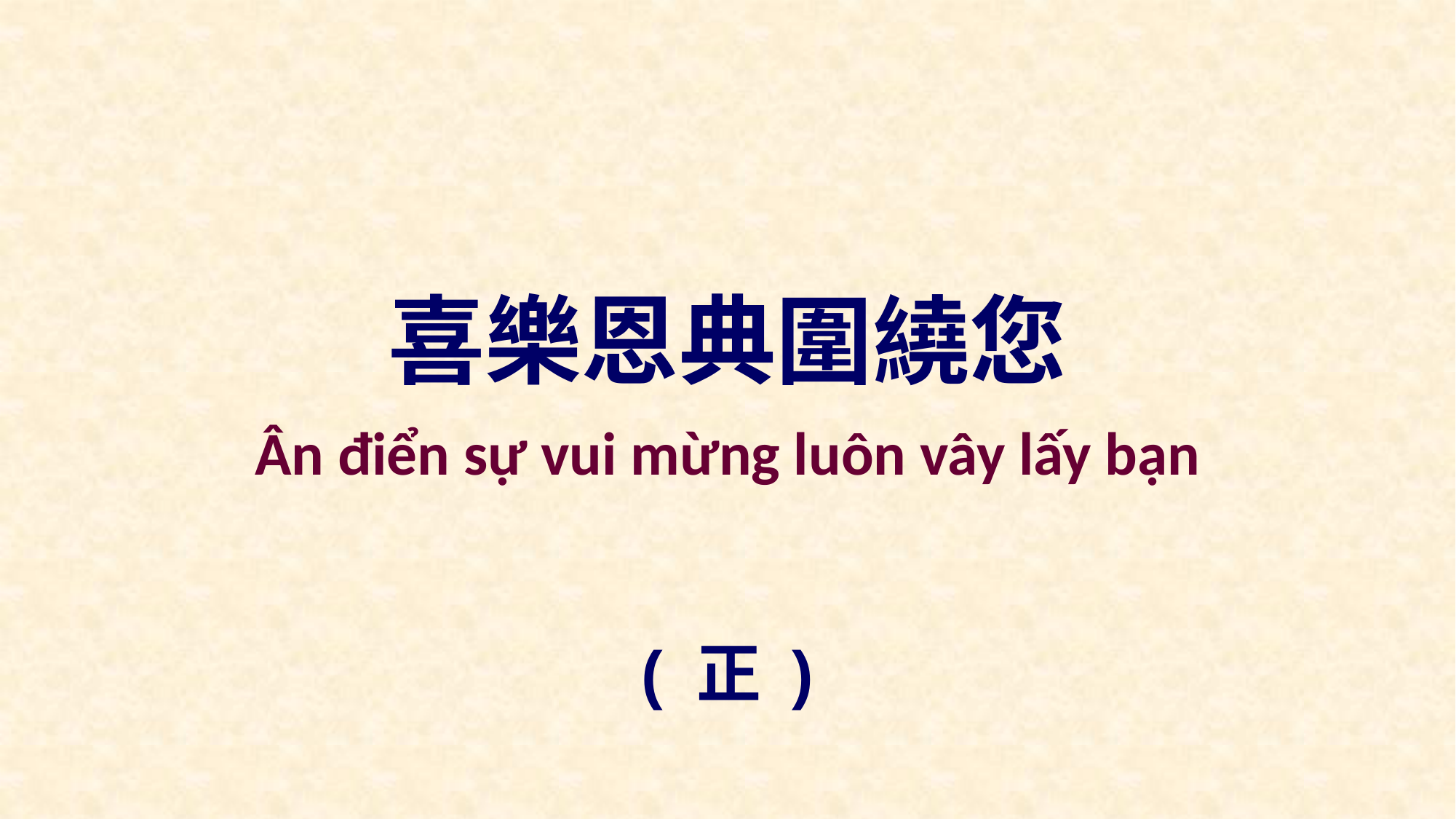

喜樂恩典圍繞您
Ân điển sự vui mừng luôn vây lấy bạn
( 正 )